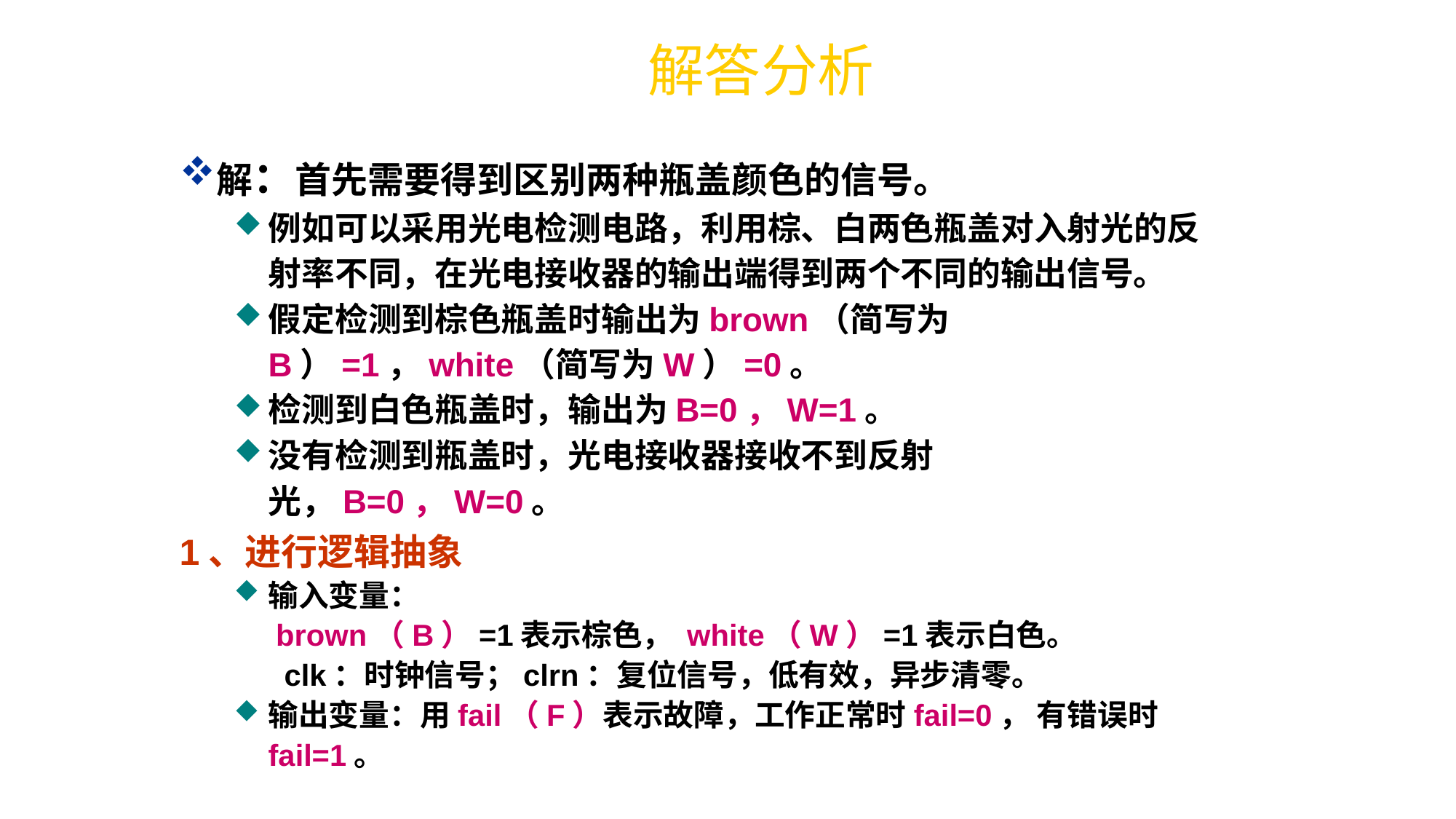

解答分析
解：首先需要得到区别两种瓶盖颜色的信号。
例如可以采用光电检测电路，利用棕、白两色瓶盖对入射光的反射率不同，在光电接收器的输出端得到两个不同的输出信号。
假定检测到棕色瓶盖时输出为brown（简写为B）=1，white（简写为W）=0。
检测到白色瓶盖时，输出为B=0，W=1。
没有检测到瓶盖时，光电接收器接收不到反射光，B=0，W=0。
1、进行逻辑抽象
输入变量：
     brown（B）=1表示棕色， white（W）=1表示白色。
      clk：时钟信号；clrn：复位信号，低有效，异步清零。
输出变量：用fail（F）表示故障，工作正常时fail=0， 有错误时fail=1。